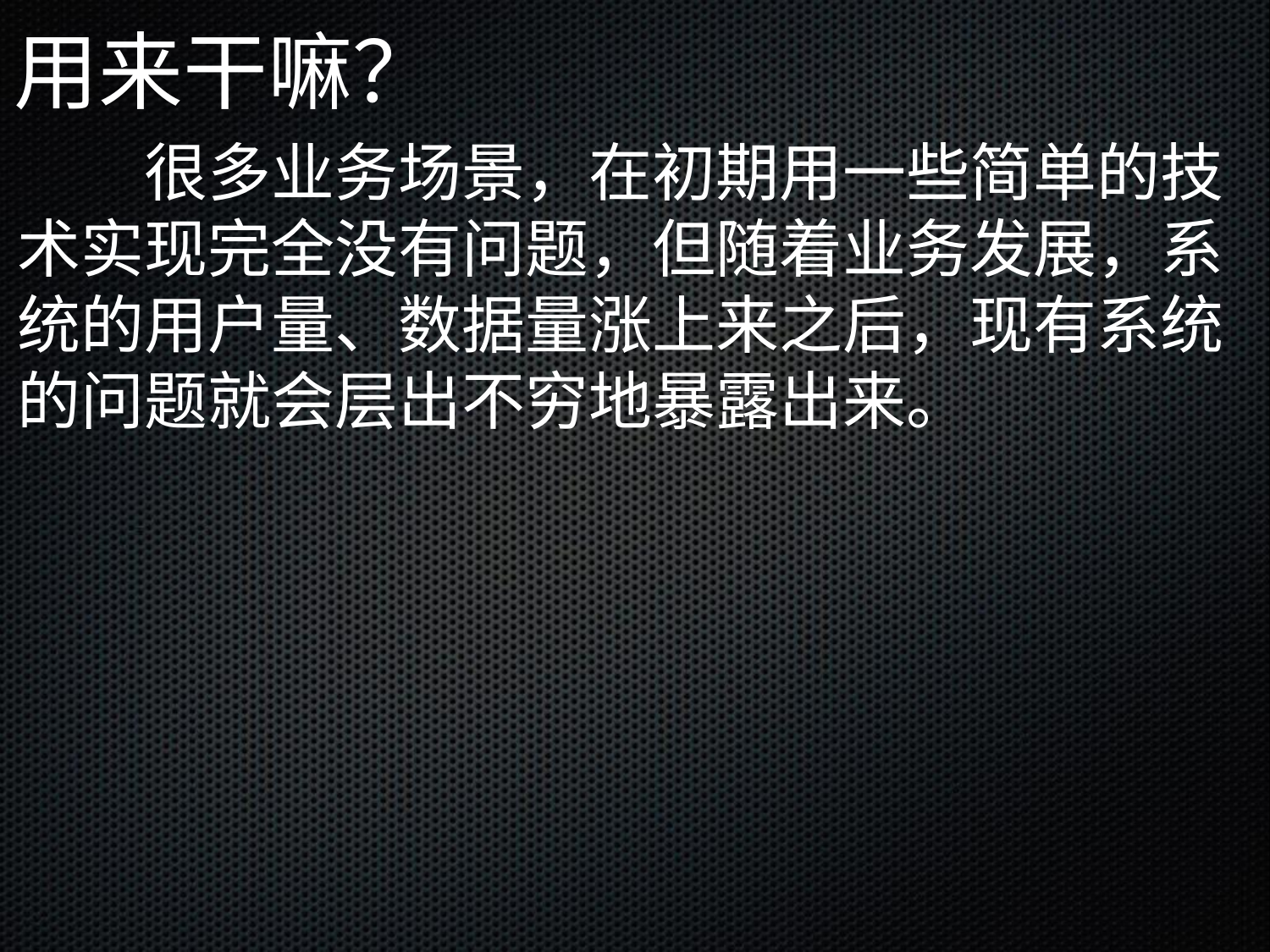

用来干嘛？
	很多业务场景，在初期用一些简单的技术实现完全没有问题，但随着业务发展，系统的用户量、数据量涨上来之后，现有系统的问题就会层出不穷地暴露出来。